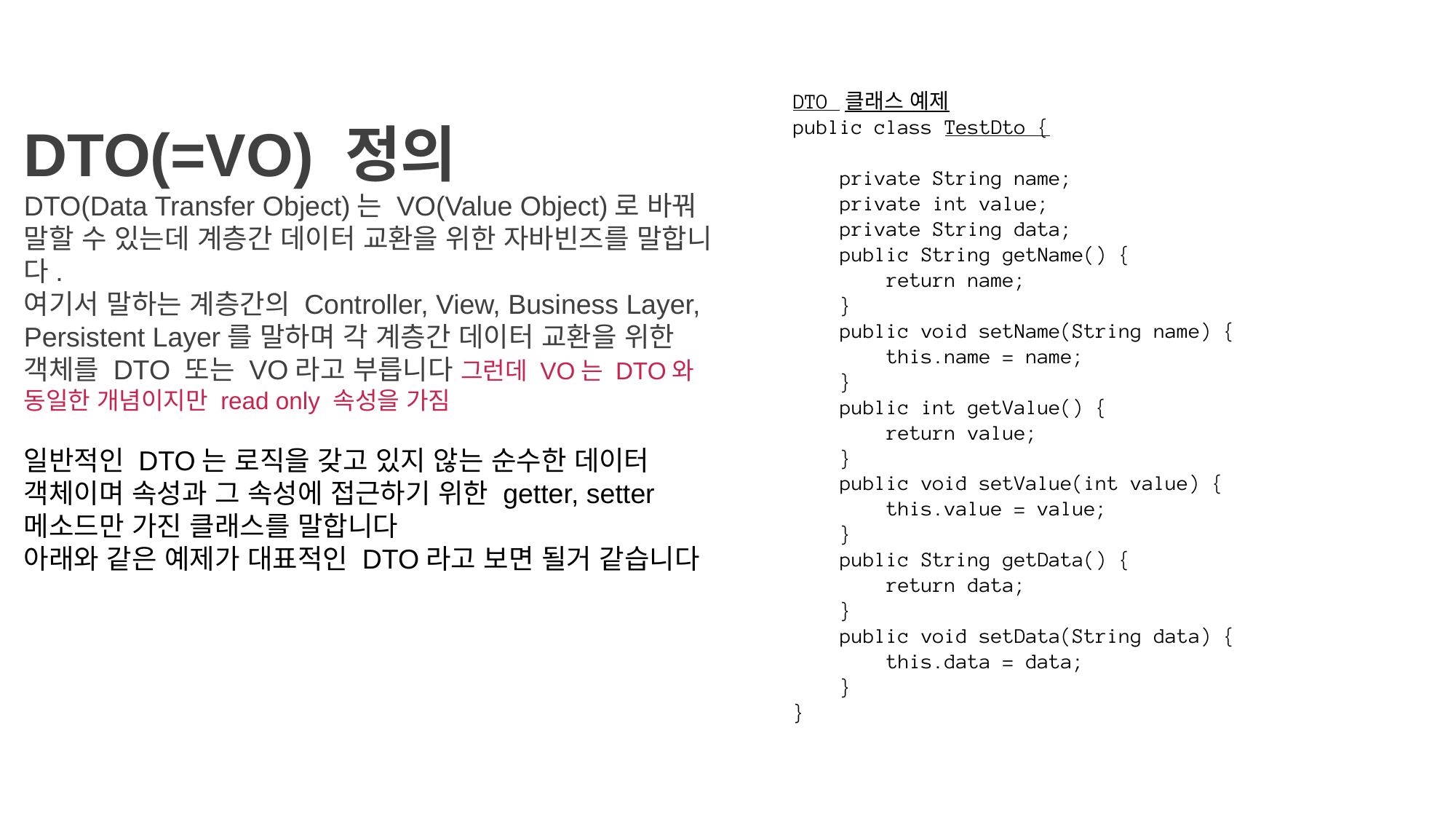

DTO 클래스 예제
public class TestDto {

    private String name;
    private int value;
    private String data;
    public String getName() {
        return name;
    }
    public void setName(String name) {
        this.name = name;
    }
    public int getValue() {
        return value;
    }
    public void setValue(int value) {
        this.value = value;
    }
    public String getData() {
        return data;
    }
    public void setData(String data) {
        this.data = data;
    }
}
DTO(=VO) 정의
DTO(Data Transfer Object)는 VO(Value Object)로 바꿔 말할 수 있는데 계층간 데이터 교환을 위한 자바빈즈를 말합니다.
여기서 말하는 계층간의 Controller, View, Business Layer, Persistent Layer를 말하며 각 계층간 데이터 교환을 위한 객체를 DTO 또는 VO라고 부릅니다 그런데 VO는 DTO와 동일한 개념이지만 read only 속성을 가짐

일반적인 DTO는 로직을 갖고 있지 않는 순수한 데이터 객체이며 속성과 그 속성에 접근하기 위한 getter, setter 메소드만 가진 클래스를 말합니다
아래와 같은 예제가 대표적인 DTO라고 보면 될거 같습니다